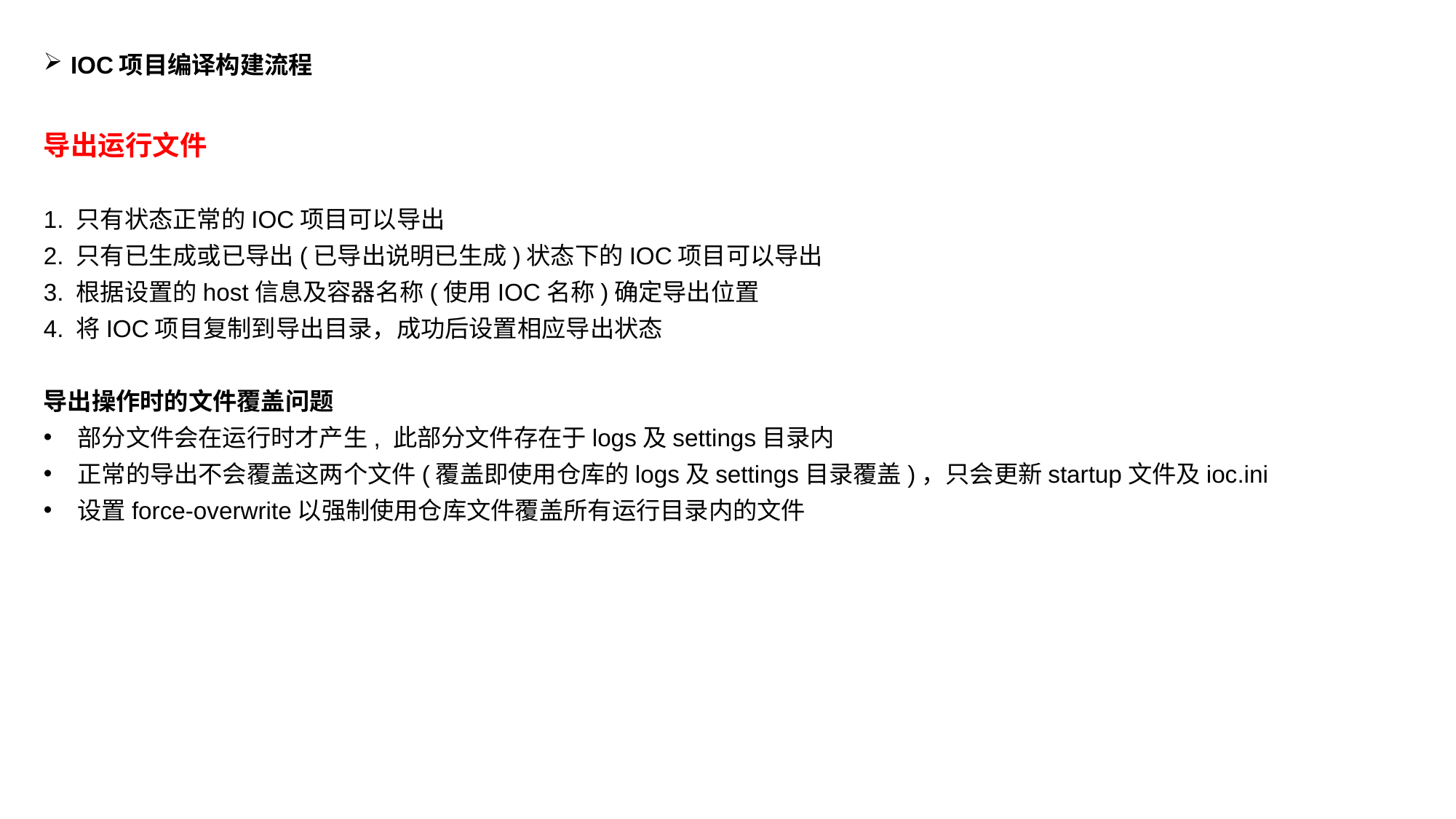

IOC项目编译构建流程

导出运行文件

1. 只有状态正常的IOC项目可以导出
2. 只有已生成或已导出(已导出说明已生成)状态下的IOC项目可以导出
3. 根据设置的host信息及容器名称(使用IOC名称)确定导出位置
4. 将IOC项目复制到导出目录，成功后设置相应导出状态

导出操作时的文件覆盖问题
部分文件会在运行时才产生, 此部分文件存在于logs及settings目录内
正常的导出不会覆盖这两个文件(覆盖即使用仓库的logs及settings目录覆盖)，只会更新startup文件及ioc.ini
设置force-overwrite以强制使用仓库文件覆盖所有运行目录内的文件